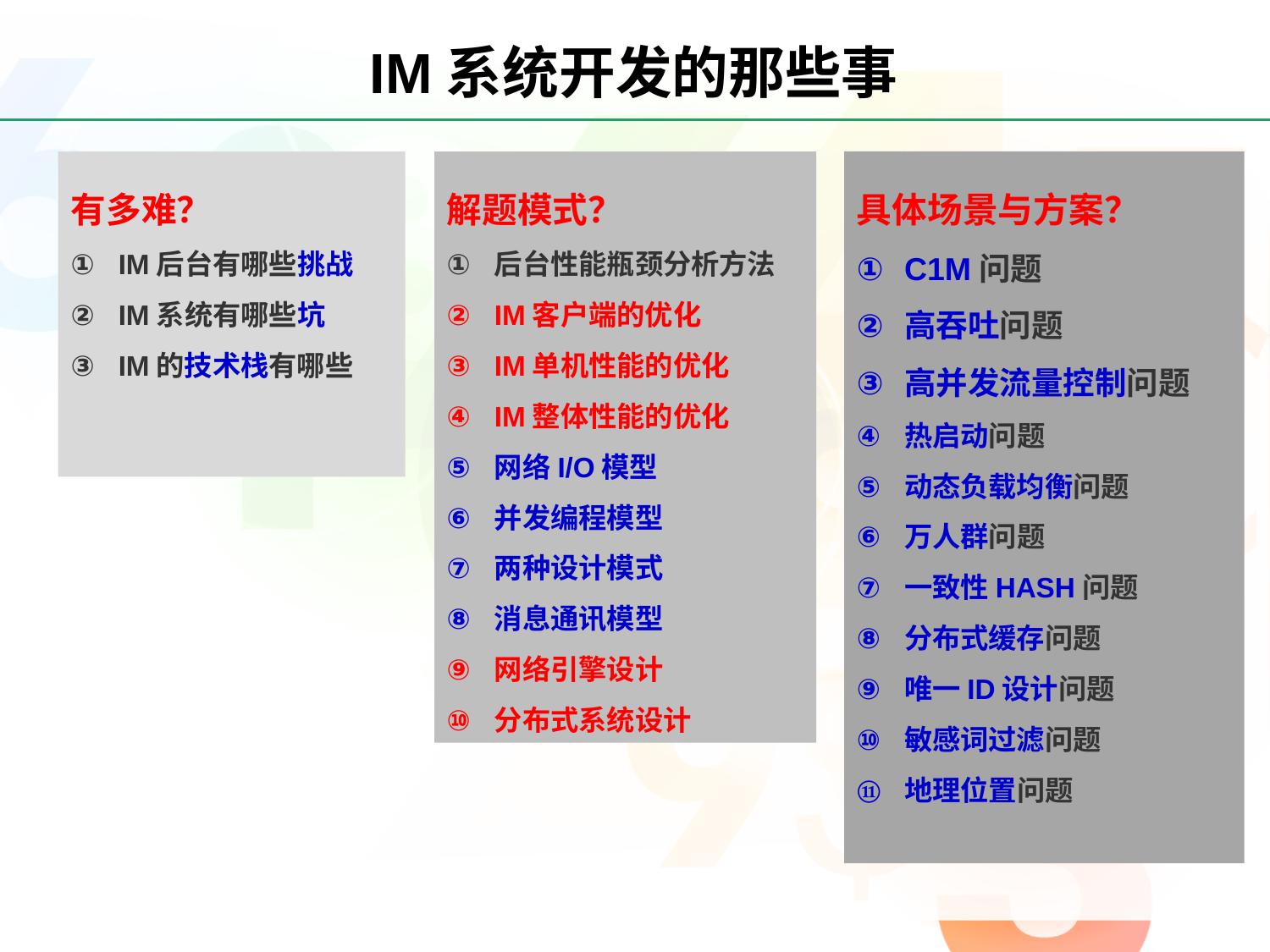

# IM系统开发的那些事
有多难？
IM后台有哪些挑战
IM系统有哪些坑
IM的技术栈有哪些

解题模式？
后台性能瓶颈分析方法
IM客户端的优化
IM单机性能的优化
IM整体性能的优化
网络I/O模型
并发编程模型
两种设计模式
消息通讯模型
网络引擎设计
分布式系统设计
具体场景与方案？
C1M问题
高吞吐问题
高并发流量控制问题
热启动问题
动态负载均衡问题
万人群问题
一致性HASH问题
分布式缓存问题
唯一ID设计问题
敏感词过滤问题
地理位置问题